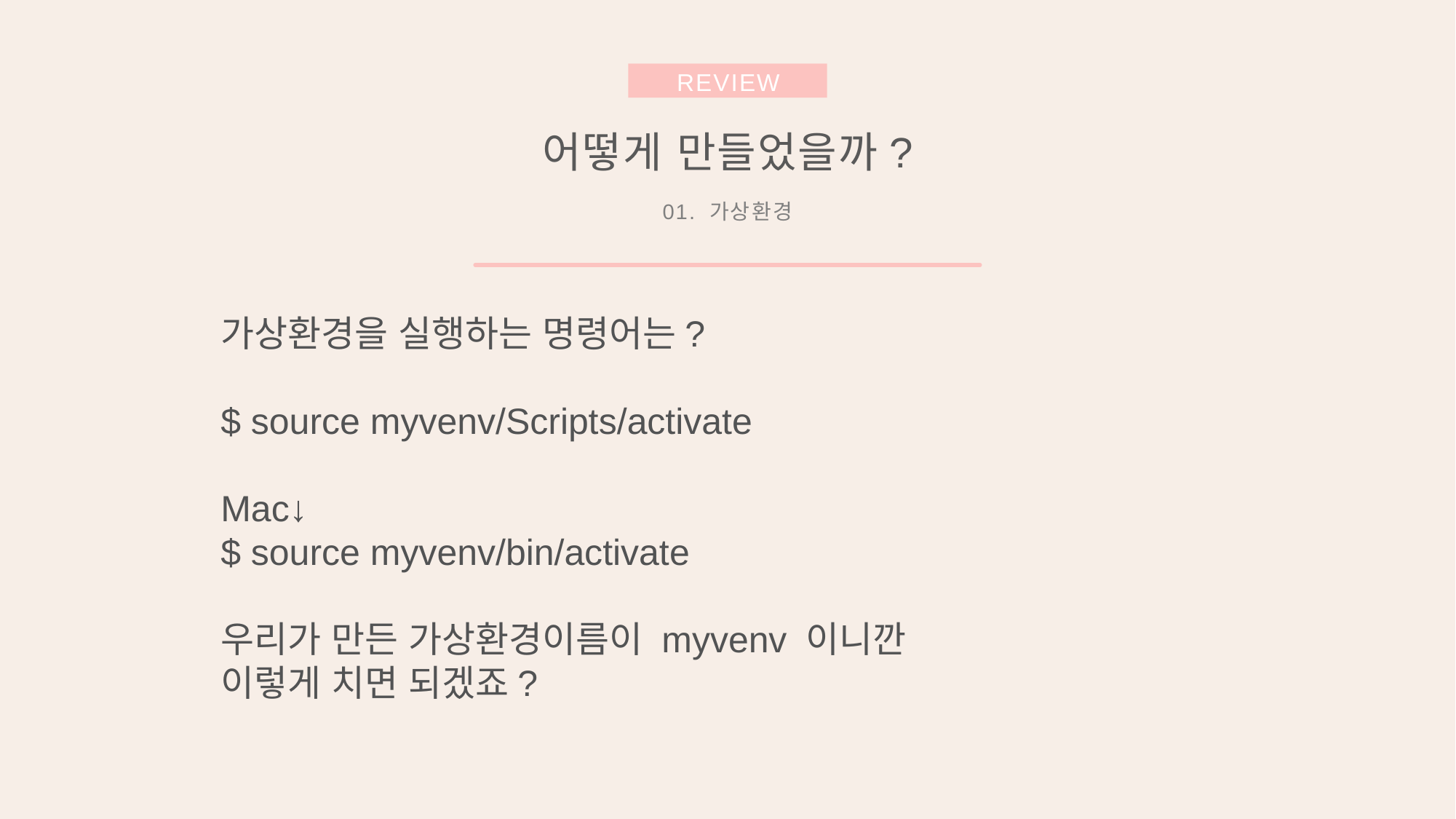

REVIEW
어떻게 만들었을까?
01. 가상환경
가상환경을 실행하는 명령어는?

$ source myvenv/Scripts/activate

Mac↓
$ source myvenv/bin/activate

우리가 만든 가상환경이름이 myvenv 이니깐
이렇게 치면 되겠죠?